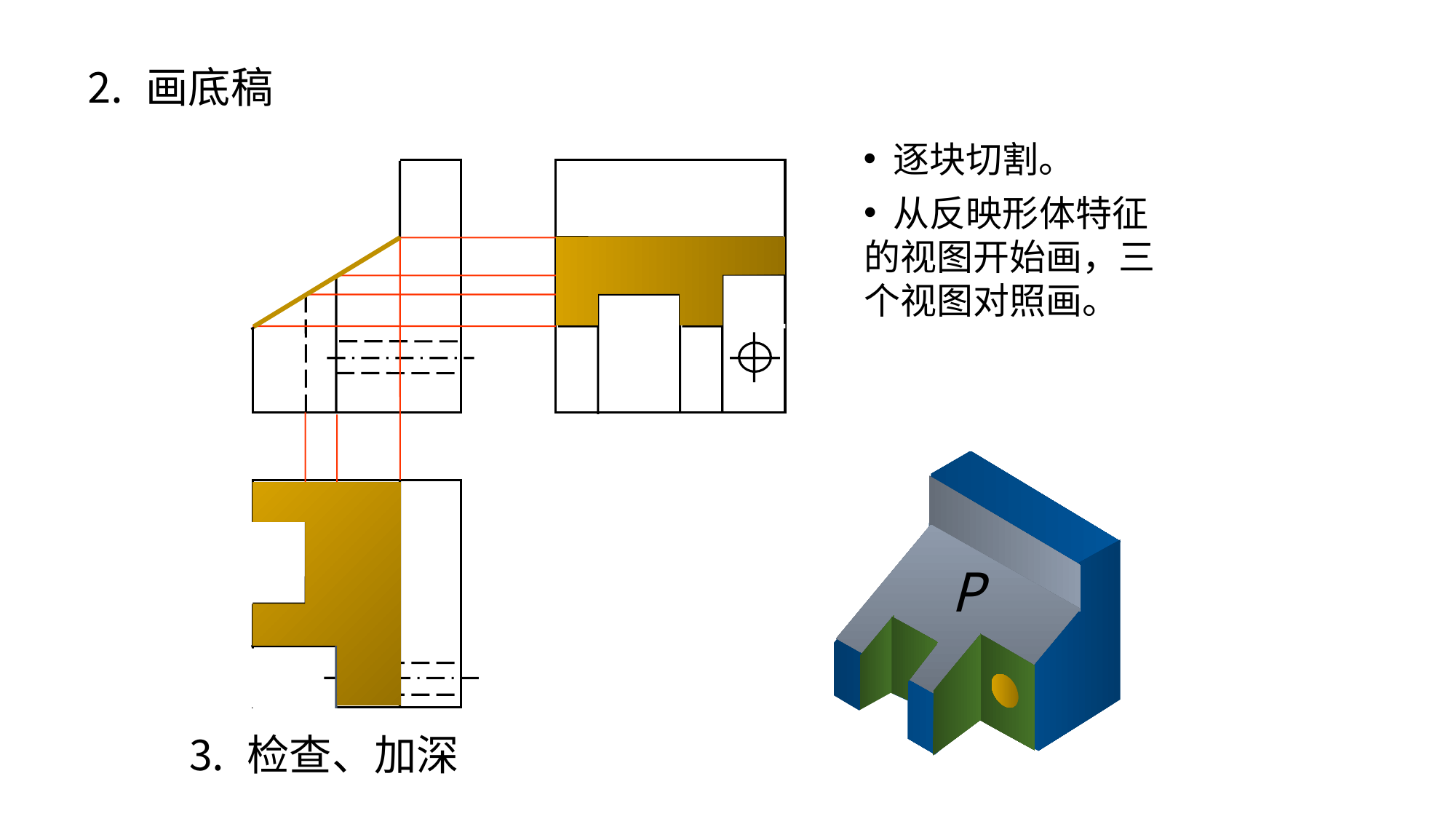

⒉ 画底稿
 逐块切割。

 从反映形体特征的视图开始画，三个视图对照画。

P

⒊ 检查、加深